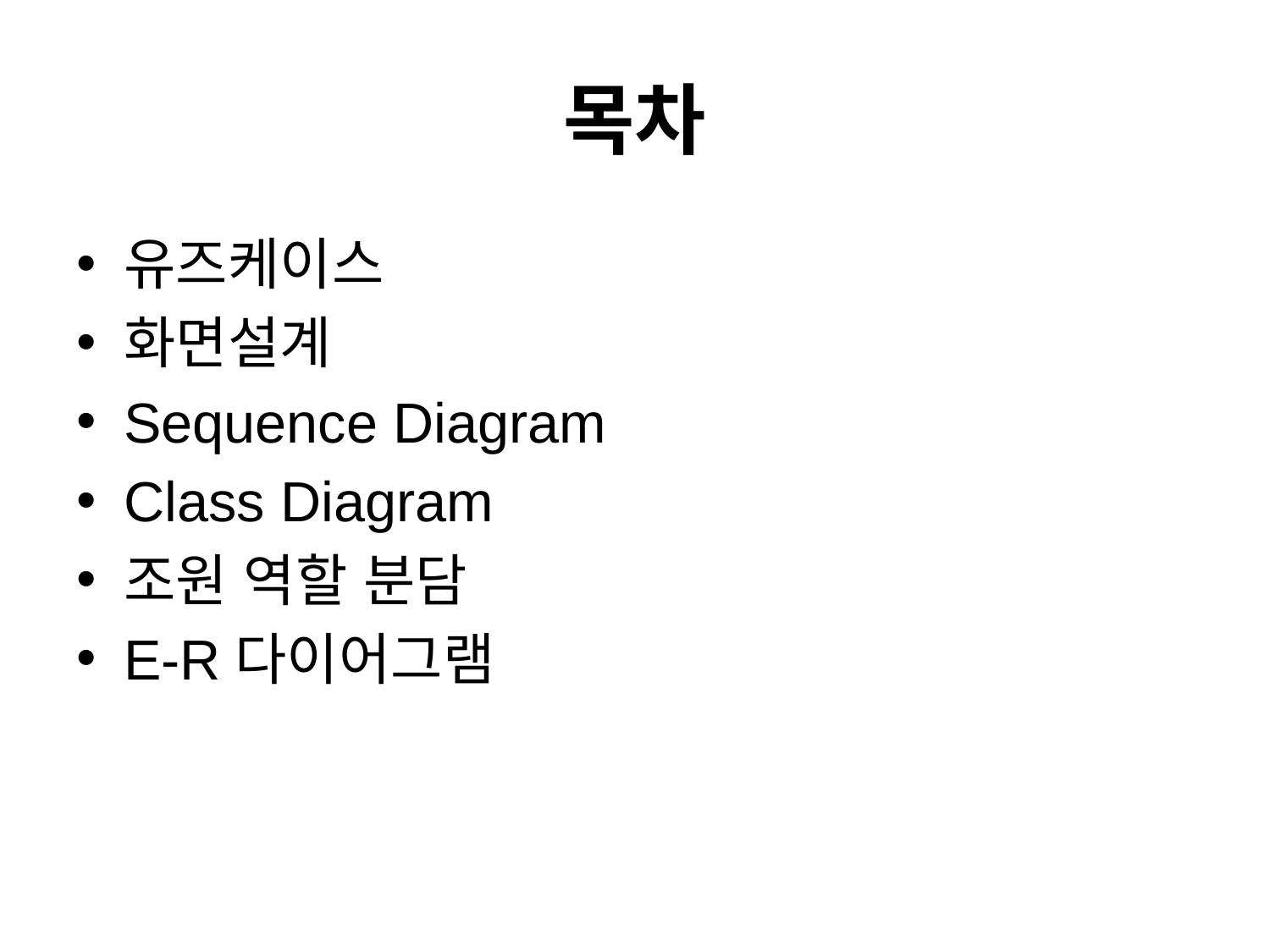

# 목차
유즈케이스
화면설계
Sequence Diagram
Class Diagram
조원 역할 분담
E-R다이어그램